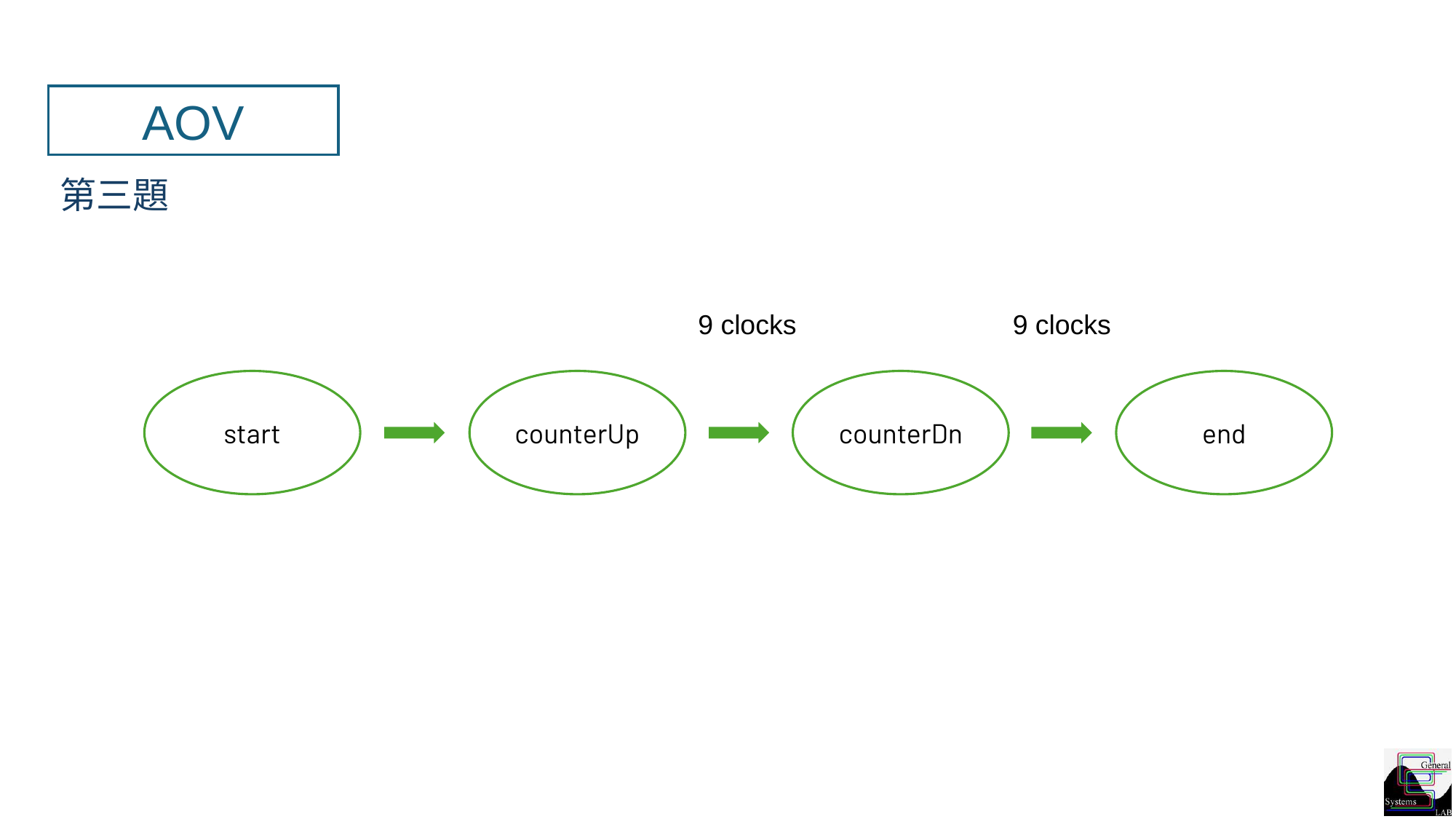

AOV
第三題
9 clocks
9 clocks
counterDn
start
counterUp
end